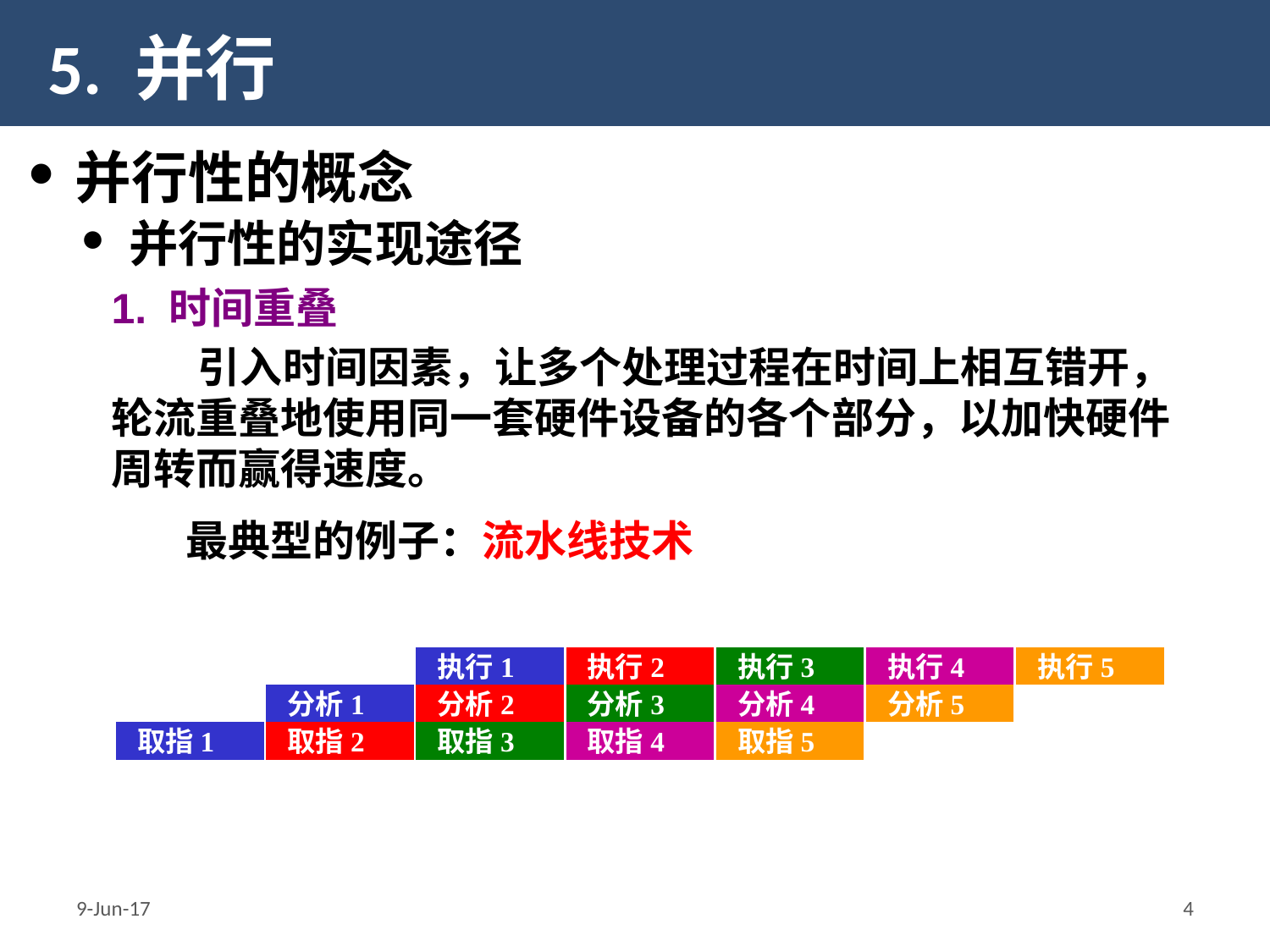

# 5. 并行
并行性的概念
并行性的实现途径
1. 时间重叠
引入时间因素，让多个处理过程在时间上相互错开，轮流重叠地使用同一套硬件设备的各个部分，以加快硬件周转而赢得速度。
最典型的例子：流水线技术
执行1
执行2
执行3
执行4
执行5
分析1
分析2
分析3
分析4
分析5
取指1
取指2
取指3
取指4
取指5
9-Jun-17
4